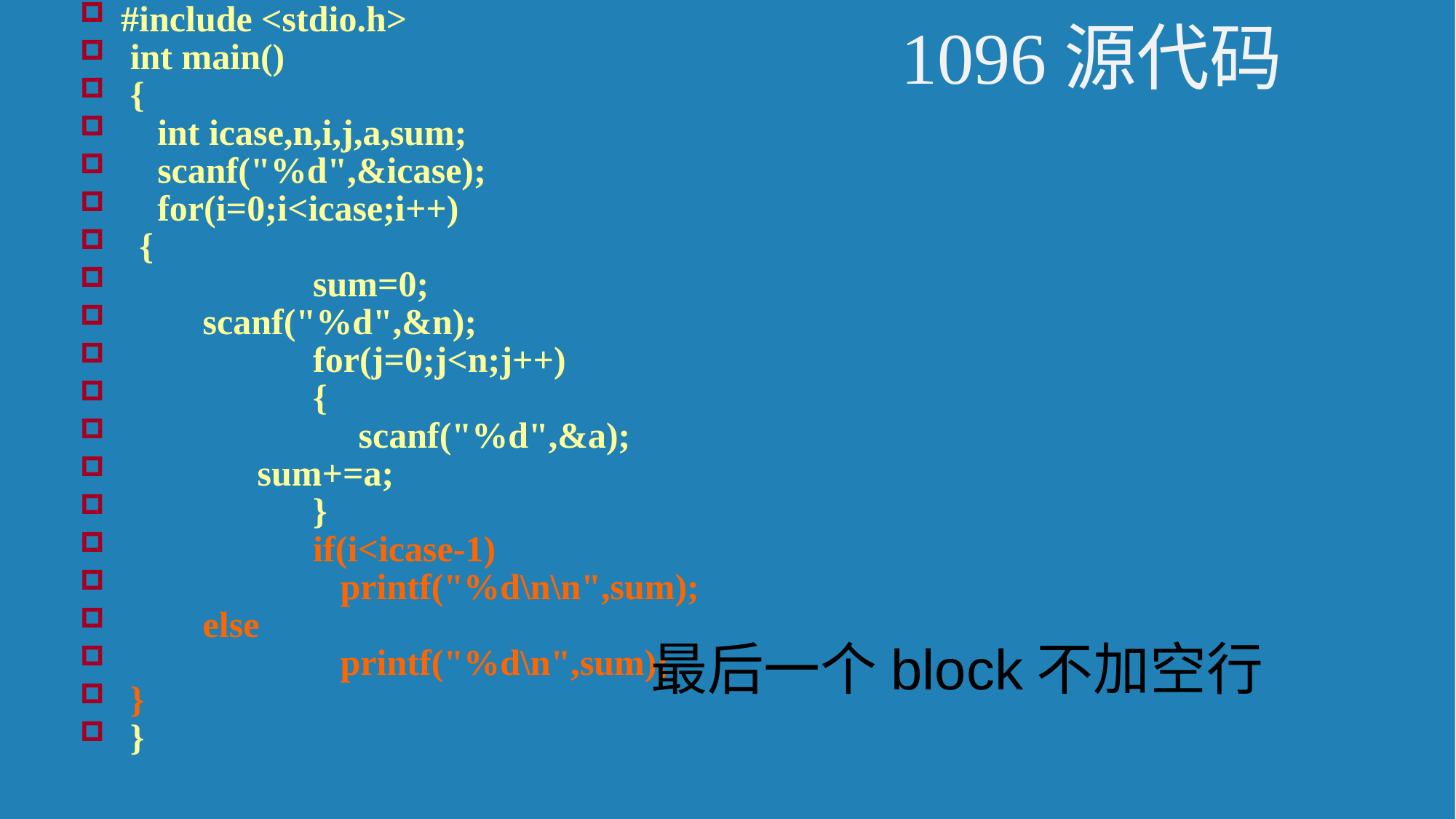

#include <stdio.h>
 int main()
 {
    int icase,n,i,j,a,sum;
    scanf("%d",&icase);
    for(i=0;i<icase;i++)
  {
	sum=0;
         scanf("%d",&n);
	for(j=0;j<n;j++)
	{
	     scanf("%d",&a);
               sum+=a;
	}
	if(i<icase-1)
   	   printf("%d\n\n",sum);
         else
 	   printf("%d\n",sum);
 }
 }
1096源代码
最后一个block不加空行